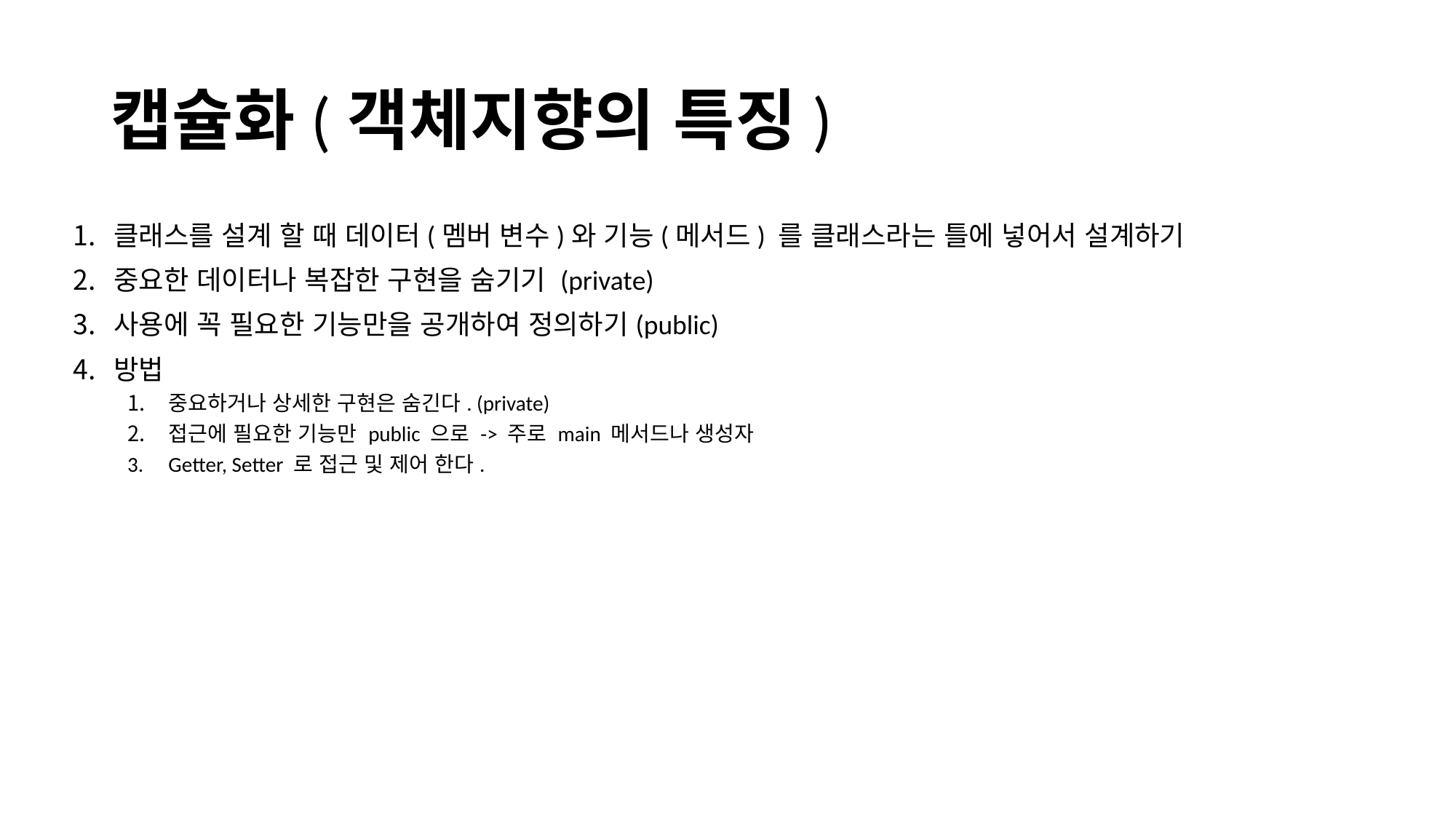

# 캡슐화(객체지향의 특징)
클래스를 설계 할 때 데이터(멤버 변수)와 기능(메서드) 를 클래스라는 틀에 넣어서 설계하기
중요한 데이터나 복잡한 구현을 숨기기 (private)
사용에 꼭 필요한 기능만을 공개하여 정의하기(public)
방법
중요하거나 상세한 구현은 숨긴다. (private)
접근에 필요한 기능만 public 으로 -> 주로 main 메서드나 생성자
Getter, Setter 로 접근 및 제어 한다.